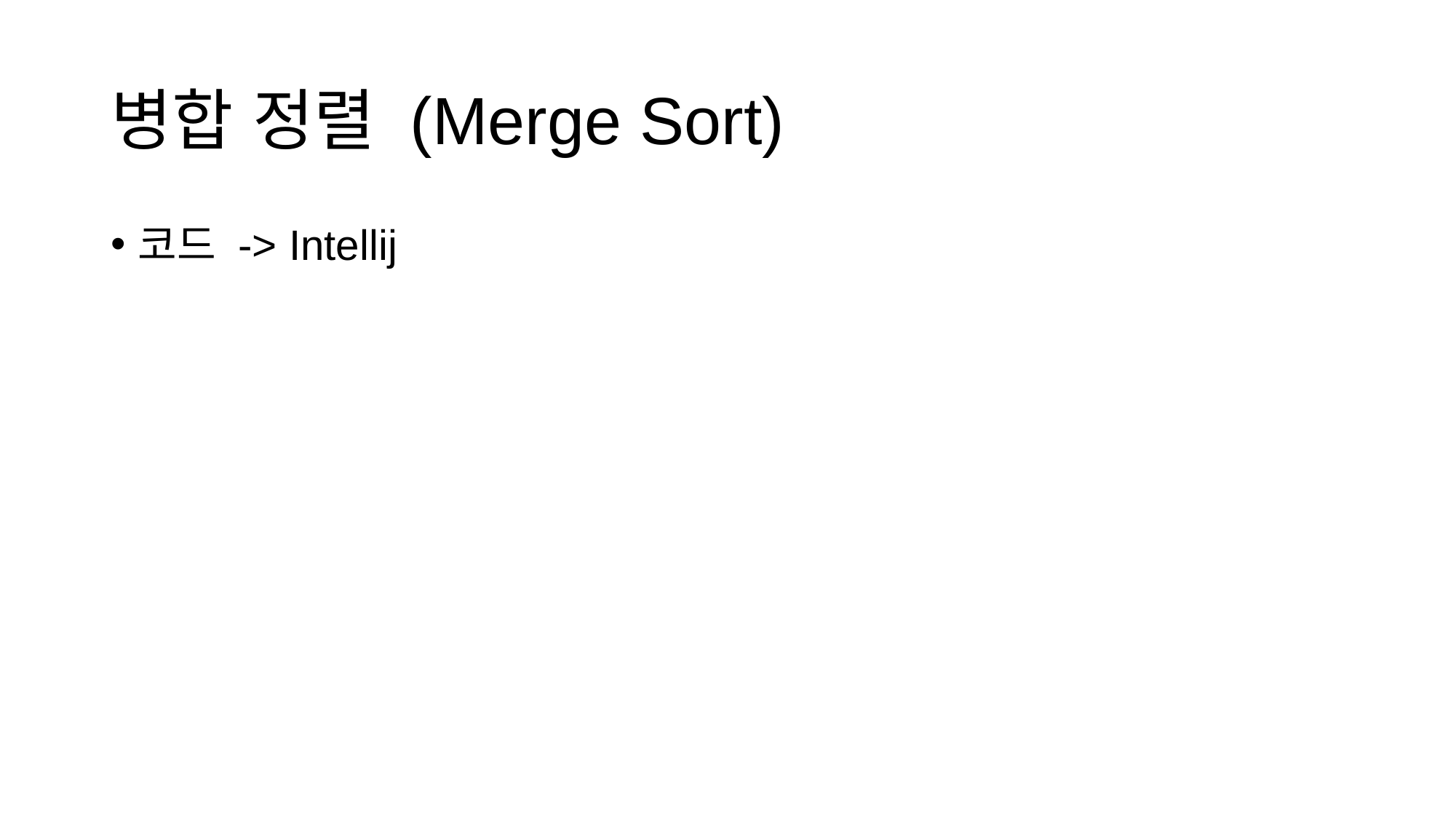

# 병합 정렬 (Merge Sort)
코드 -> Intellij